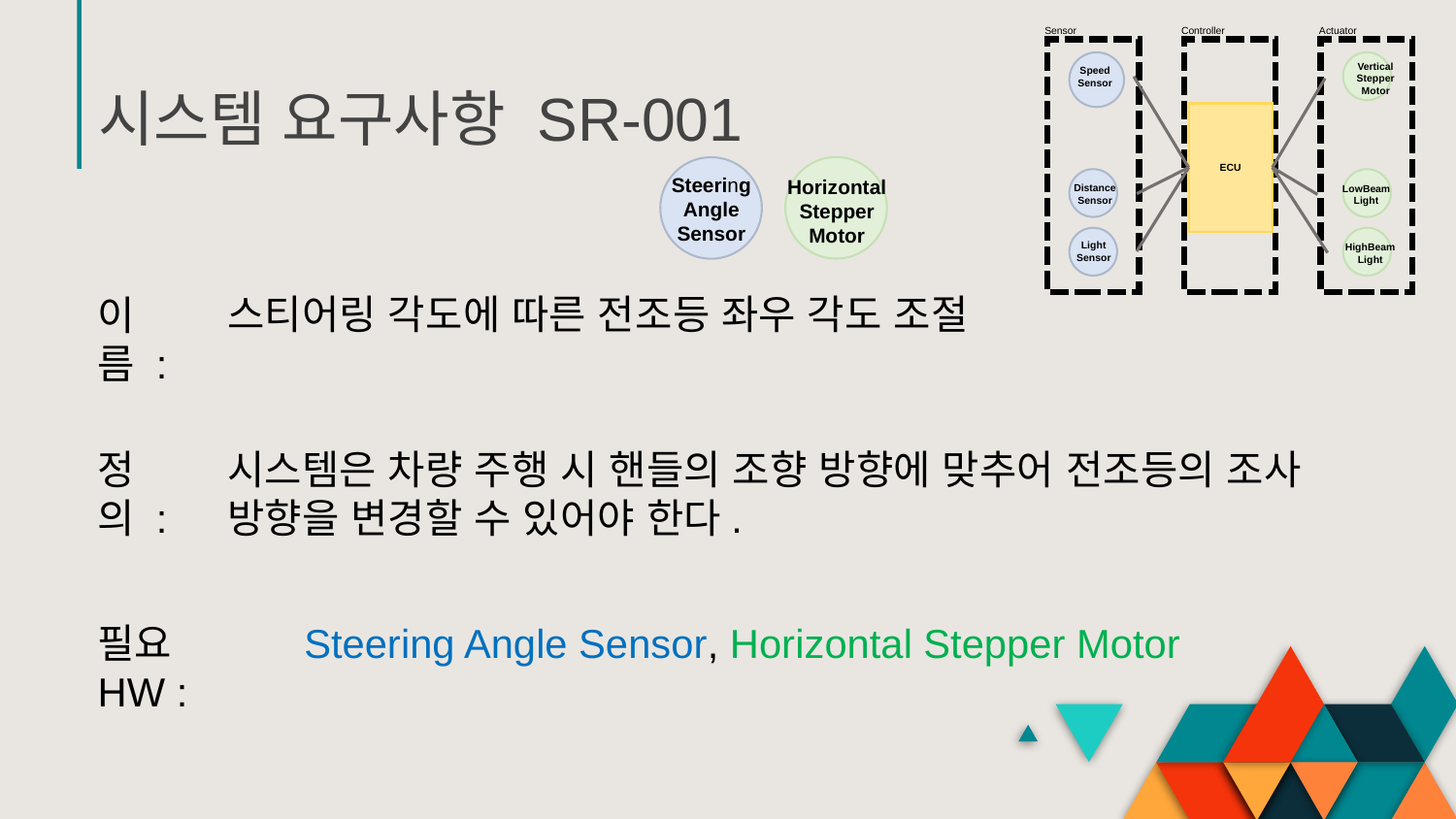

Sensor
Controller
Actuator

Vertical
Stepper
Motor
Speed
Sensor
# 시스템 요구사항 SR-001
ECU

Steering
Angle
Sensor
Horizontal
Stepper
Motor

Distance
Sensor
LowBeam
Light

Light
Sensor
HighBeam
Light
스티어링 각도에 따른 전조등 좌우 각도 조절
이름 :
시스템은 차량 주행 시 핸들의 조향 방향에 맞추어 전조등의 조사 방향을 변경할 수 있어야 한다.
정의 :
필요 HW :
Steering Angle Sensor, Horizontal Stepper Motor